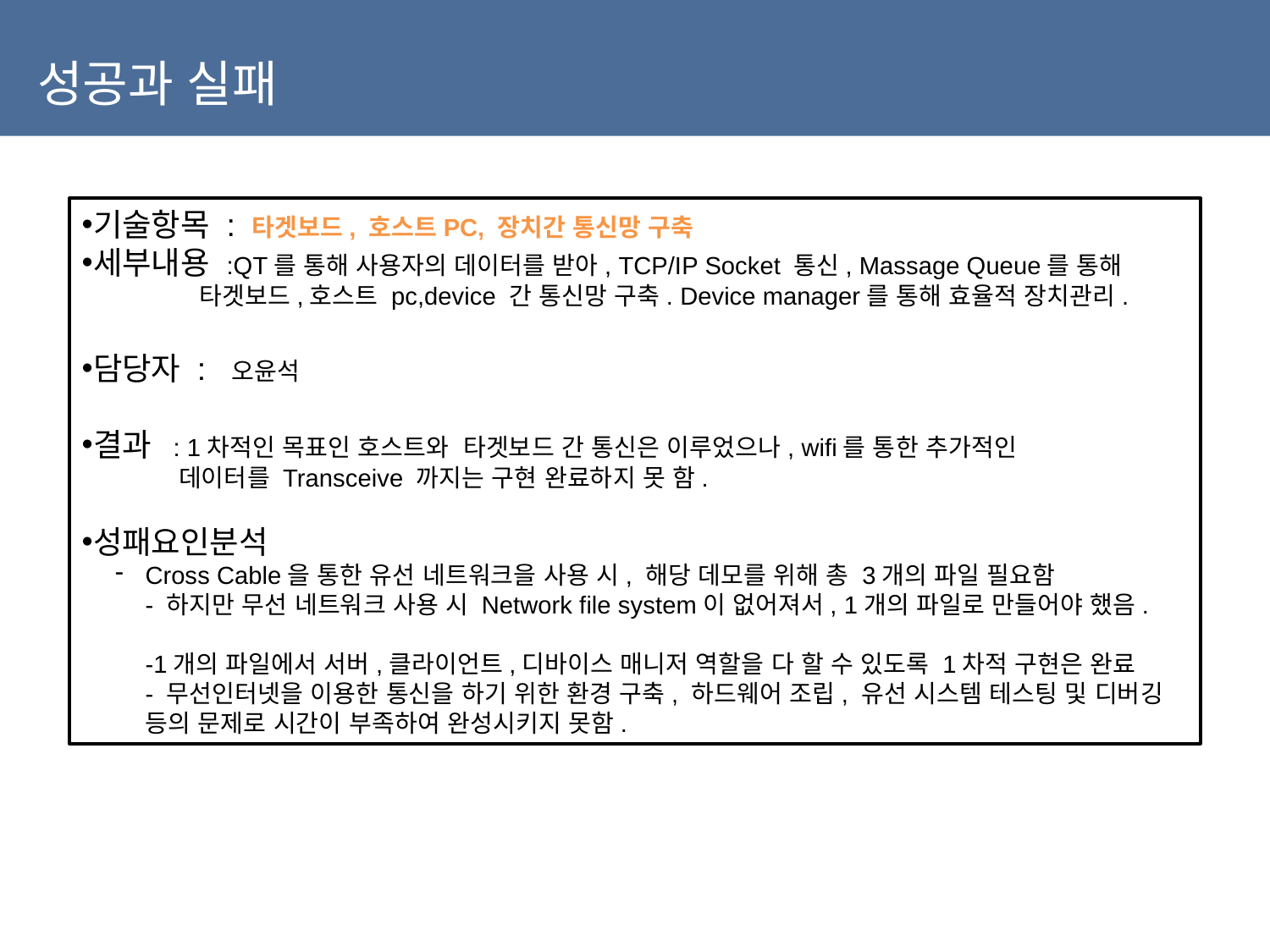

성공과 실패
기술항목 : 타겟보드, 호스트PC, 장치간 통신망 구축
세부내용 :QT를 통해 사용자의 데이터를 받아, TCP/IP Socket 통신, Massage Queue를 통해
                타겟보드,호스트 pc,device 간 통신망 구축. Device manager를 통해 효율적 장치관리.

담당자 :  오윤석

결과  : 1차적인 목표인 호스트와  타겟보드 간 통신은 이루었으나, wifi를 통한 추가적인
             데이터를 Transceive 까지는 구현 완료하지 못 함.

성패요인분석
Cross Cable을 통한 유선 네트워크을 사용 시, 해당 데모를 위해 총 3개의 파일 필요함
- 하지만 무선 네트워크 사용 시 Network file system이 없어져서, 1개의 파일로 만들어야 했음.

-1개의 파일에서 서버,클라이언트,디바이스 매니저 역할을 다 할 수 있도록 1차적 구현은 완료
- 무선인터넷을 이용한 통신을 하기 위한 환경 구축, 하드웨어 조립, 유선 시스템 테스팅 및 디버깅 등의 문제로 시간이 부족하여 완성시키지 못함.